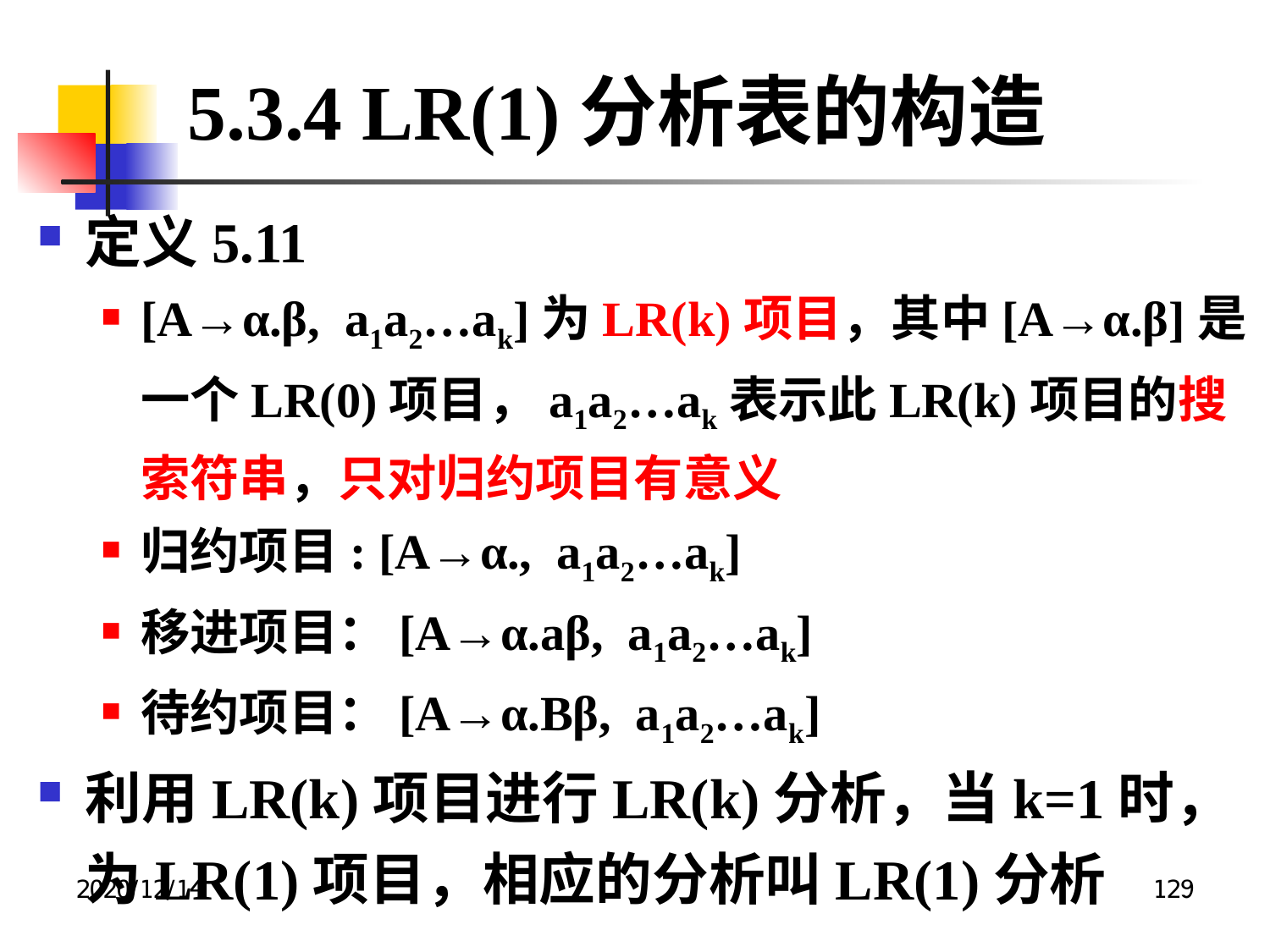

5.3.4 LR(1)分析表的构造
定义5.11
[A→α.β,  a1a2…ak]为LR(k)项目，其中[A→α.β]是一个LR(0)项目，a1a2…ak表示此LR(k)项目的搜索符串，只对归约项目有意义
归约项目: [A→α.,  a1a2…ak]
移进项目：[A→α.aβ,  a1a2…ak]
待约项目：[A→α.Bβ,  a1a2…ak]
利用LR(k)项目进行LR(k)分析，当k=1时，为LR(1)项目，相应的分析叫LR(1)分析
2020/12/14
129